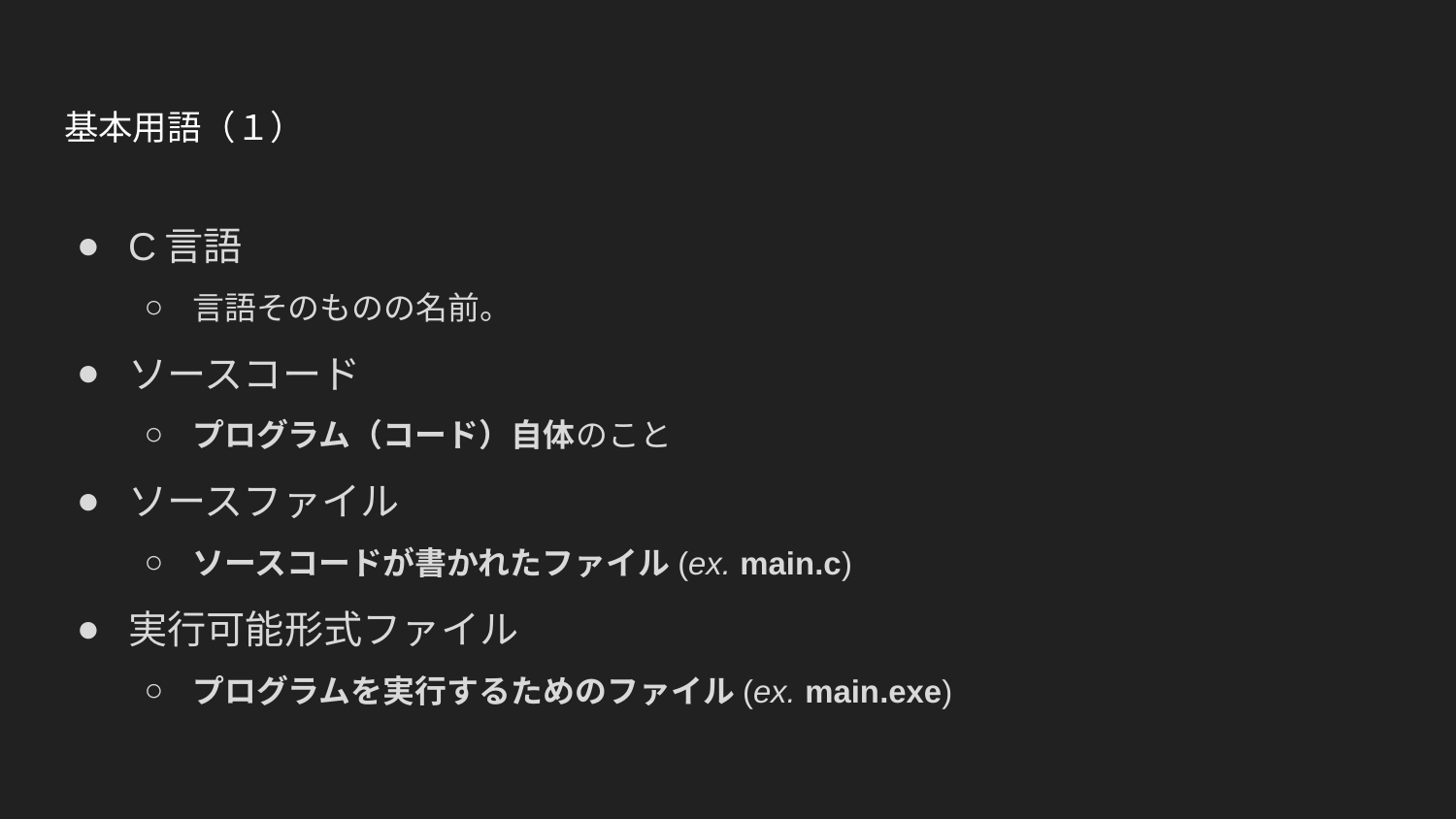

# 基本用語（１）

C言語
言語そのものの名前。
ソースコード
プログラム（コード）自体のこと
ソースファイル
ソースコードが書かれたファイル(ex. main.c)
実行可能形式ファイル
プログラムを実行するためのファイル(ex. main.exe)